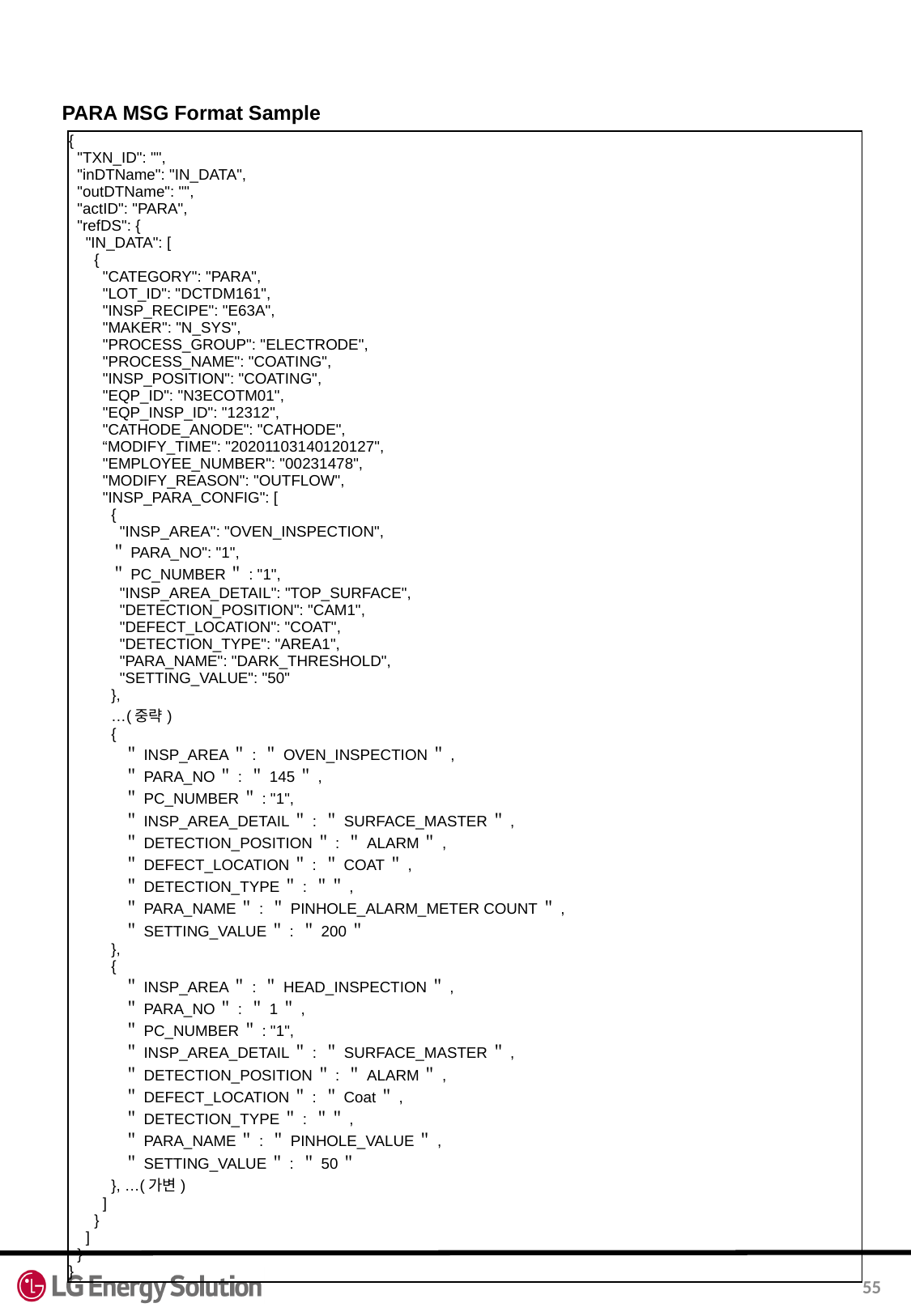

PARA MSG Format Sample
| {   "TXN\_ID": "",   "inDTName": "IN\_DATA",   "outDTName": "",   "actID": "PARA",   "refDS": {     "IN\_DATA": [       {         "CATEGORY": "PARA",         "LOT\_ID": "DCTDM161",         "INSP\_RECIPE": "E63A",         "MAKER": "N\_SYS",         "PROCESS\_GROUP": "ELECTRODE",         "PROCESS\_NAME": "COATING",         "INSP\_POSITION": "COATING",         "EQP\_ID": "N3ECOTM01",         "EQP\_INSP\_ID": "12312",         "CATHODE\_ANODE": "CATHODE",         “MODIFY\_TIME": "20201103140120127",         "EMPLOYEE\_NUMBER": "00231478",         "MODIFY\_REASON": "OUTFLOW",         "INSP\_PARA\_CONFIG": [           {             "INSP\_AREA": "OVEN\_INSPECTION",            ＂PARA\_NO": "1",            ＂PC\_NUMBER＂: "1",             "INSP\_AREA\_DETAIL": "TOP\_SURFACE",             "DETECTION\_POSITION": "CAM1",             "DEFECT\_LOCATION": "COAT",             "DETECTION\_TYPE": "AREA1",             "PARA\_NAME": "DARK\_THRESHOLD",             "SETTING\_VALUE": "50"           }, …(중략)           {             ＂INSP\_AREA＂: ＂OVEN\_INSPECTION＂,             ＂PARA\_NO＂: ＂145＂,             ＂PC\_NUMBER＂: "1",             ＂INSP\_AREA\_DETAIL＂: ＂SURFACE\_MASTER＂,             ＂DETECTION\_POSITION＂: ＂ALARM＂,             ＂DEFECT\_LOCATION＂: ＂COAT＂,             ＂DETECTION\_TYPE＂: ＂＂,             ＂PARA\_NAME＂: ＂PINHOLE\_ALARM\_METER COUNT＂,             ＂SETTING\_VALUE＂: ＂200＂           },           {             ＂INSP\_AREA＂: ＂HEAD\_INSPECTION＂,             ＂PARA\_NO＂: ＂1＂,             ＂PC\_NUMBER＂: "1",             ＂INSP\_AREA\_DETAIL＂: ＂SURFACE\_MASTER＂,             ＂DETECTION\_POSITION＂: ＂ALARM＂,             ＂DEFECT\_LOCATION＂: ＂Coat＂,             ＂DETECTION\_TYPE＂: ＂＂,             ＂PARA\_NAME＂: ＂PINHOLE\_VALUE＂,             ＂SETTING\_VALUE＂: ＂50＂           }, …(가변)         ]       }     ]   } } |
| --- |
55